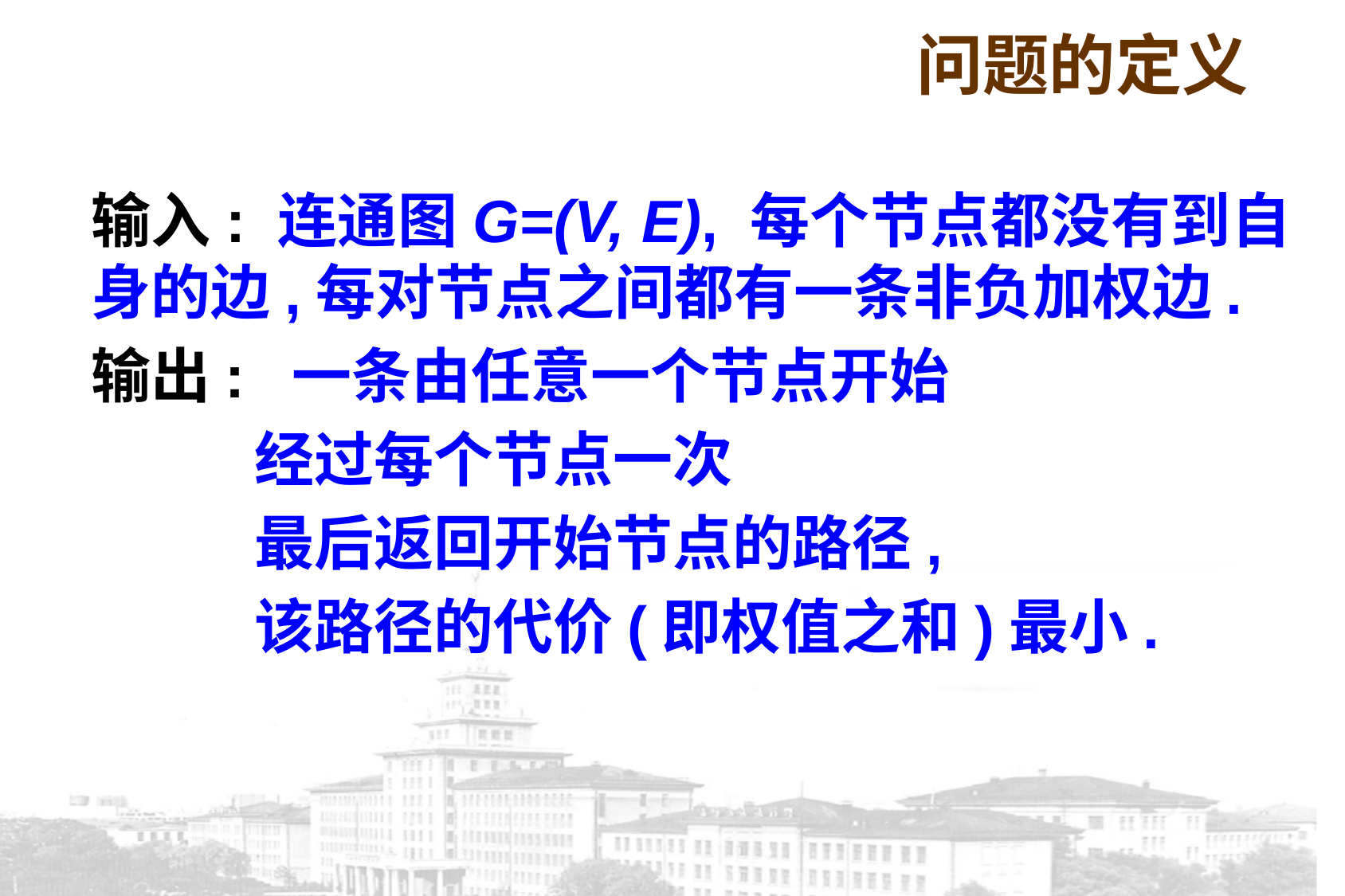

问题的定义
输入: 连通图G=(V, E), 每个节点都没有到自身的边,每对节点之间都有一条非负加权边.
输出:  一条由任意一个节点开始
           经过每个节点一次
           最后返回开始节点的路径,
           该路径的代价(即权值之和)最小.